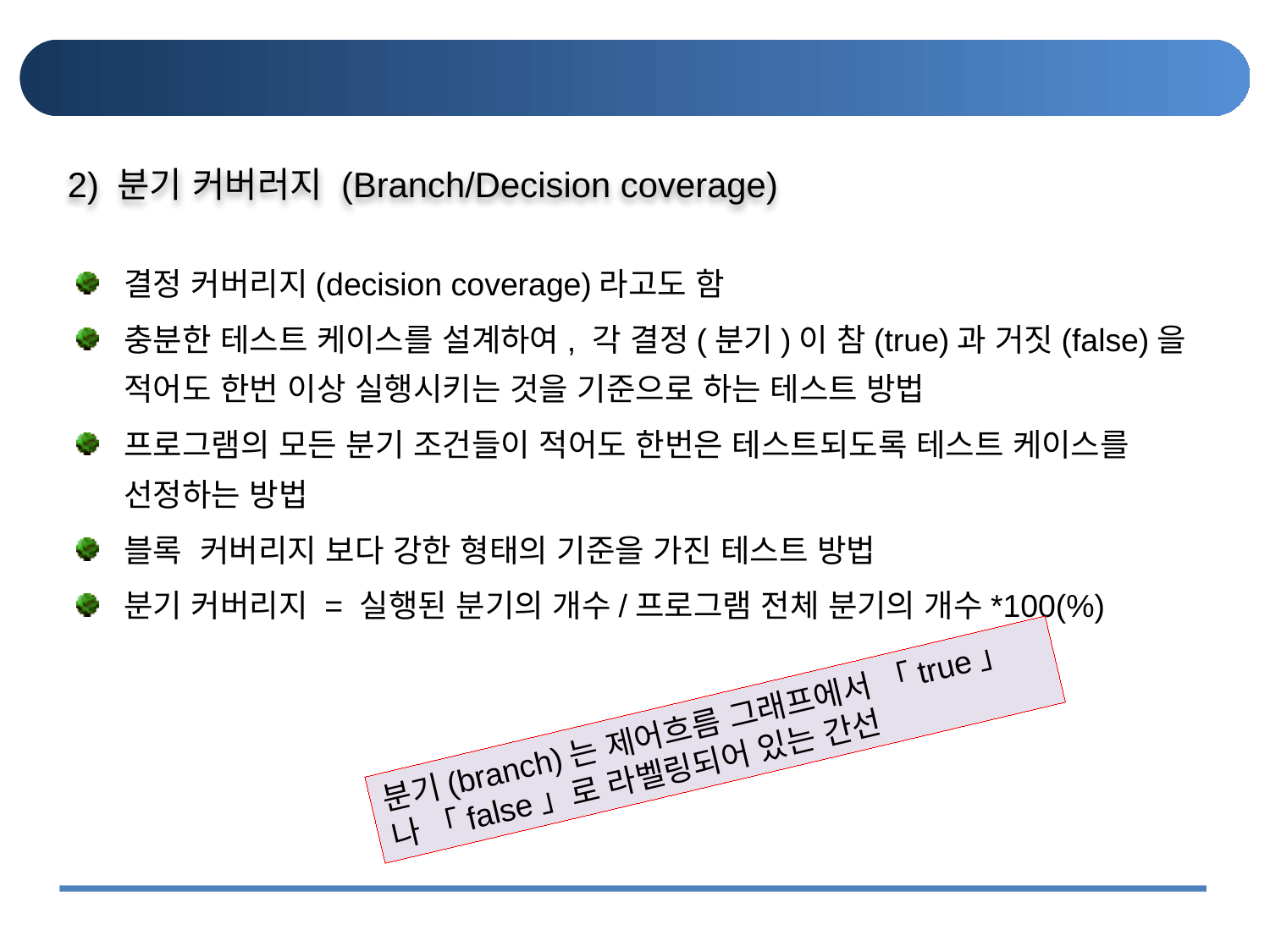

#
2) 분기 커버러지 (Branch/Decision coverage)
결정 커버리지(decision coverage)라고도 함
충분한 테스트 케이스를 설계하여, 각 결정(분기)이 참(true)과 거짓(false)을 적어도 한번 이상 실행시키는 것을 기준으로 하는 테스트 방법
프로그램의 모든 분기 조건들이 적어도 한번은 테스트되도록 테스트 케이스를 선정하는 방법
블록  커버리지 보다 강한 형태의 기준을 가진 테스트 방법
분기 커버리지 = 실행된 분기의 개수/프로그램 전체 분기의 개수*100(%)

분기(branch)는 제어흐름 그래프에서 「true」
나 「false」로 라벨링되어 있는 간선